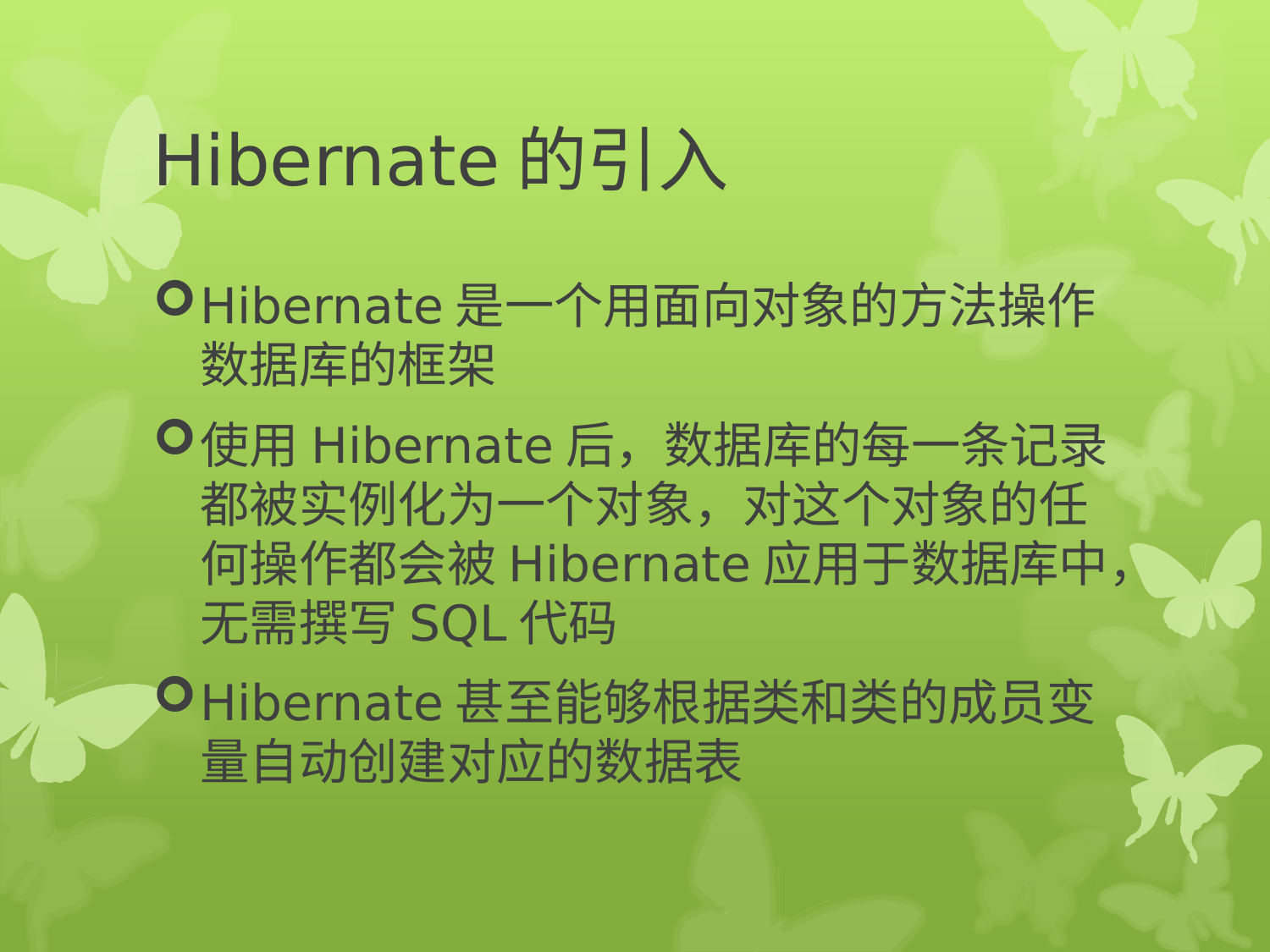

# Hibernate的引入
Hibernate是一个用面向对象的方法操作数据库的框架
使用Hibernate后，数据库的每一条记录都被实例化为一个对象，对这个对象的任何操作都会被Hibernate应用于数据库中，无需撰写SQL代码
Hibernate甚至能够根据类和类的成员变量自动创建对应的数据表